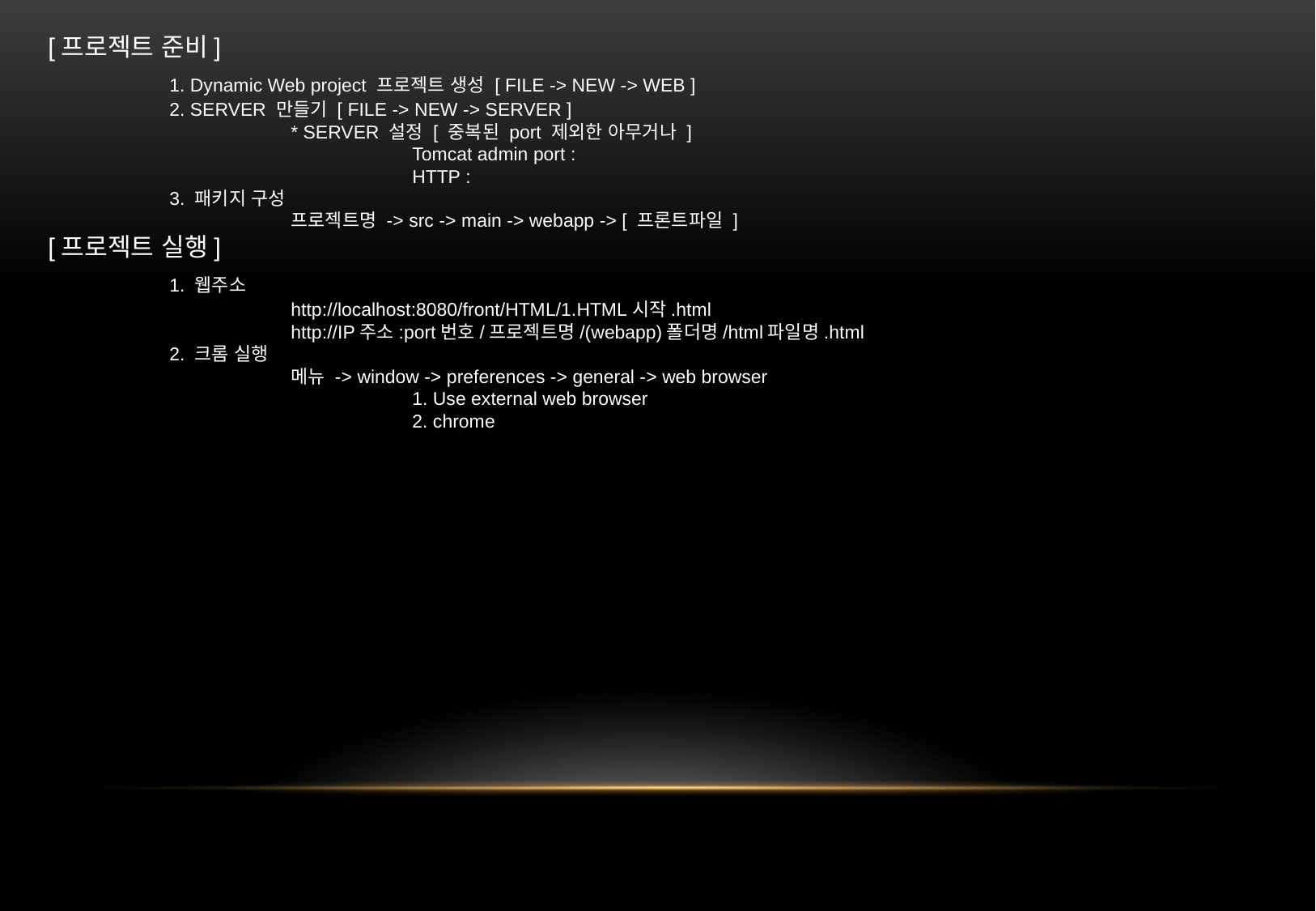

[프로젝트 준비]
	1. Dynamic Web project 프로젝트 생성 [ FILE -> NEW -> WEB ]
	2. SERVER 만들기 [ FILE -> NEW -> SERVER ]
		* SERVER 설정 [ 중복된 port 제외한 아무거나 ]
			Tomcat admin port :
			HTTP :
	3. 패키지 구성
		프로젝트명 -> src -> main -> webapp -> [ 프론트파일 ]
[프로젝트 실행]
	1. 웹주소
		http://localhost:8080/front/HTML/1.HTML시작.html
		http://IP주소:port번호/프로젝트명/(webapp)폴더명/html파일명.html
	2. 크롬 실행
		메뉴 -> window -> preferences -> general -> web browser
			1. Use external web browser
			2. chrome